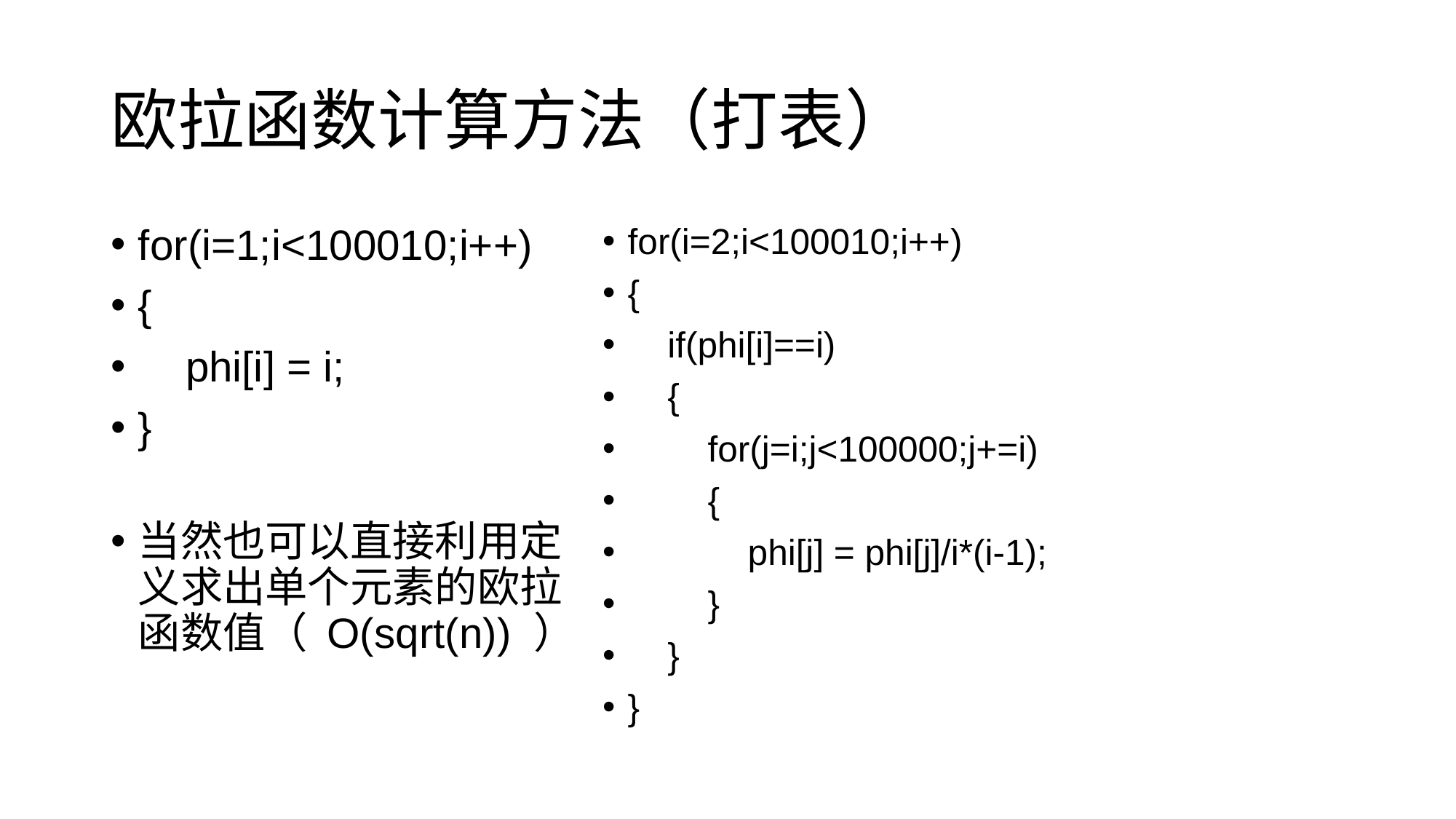

# 欧拉函数计算方法（打表）
for(i=1;i<100010;i++)
{
    phi[i] = i;
}
for(i=2;i<100010;i++)
{
    if(phi[i]==i)
    {
        for(j=i;j<100000;j+=i)
        {
            phi[j] = phi[j]/i*(i-1);
        }
    }
}
当然也可以直接利用定义求出单个元素的欧拉函数值（ O(sqrt(n)) ）